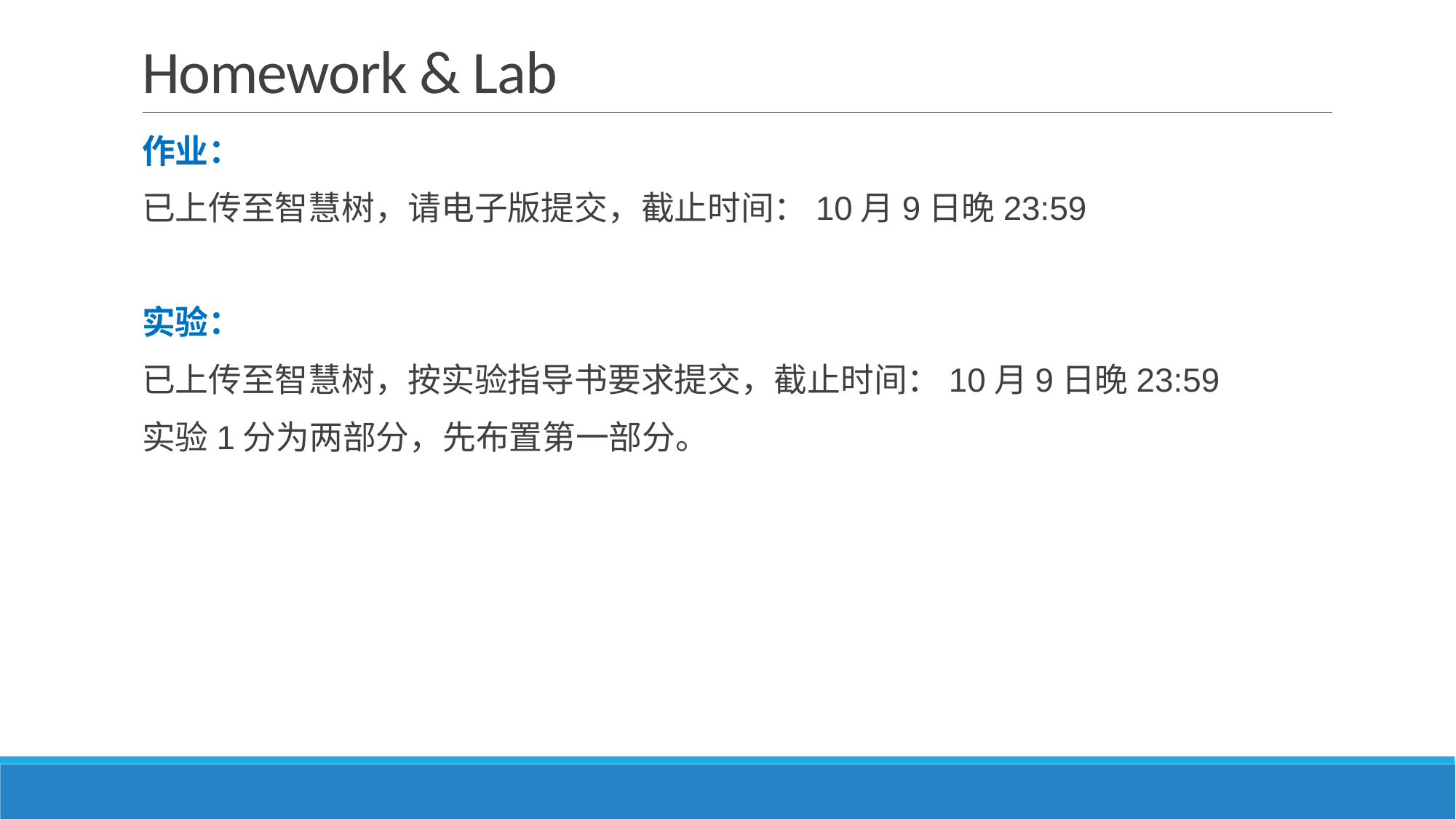

# Homework & Lab
作业：
已上传至智慧树，请电子版提交，截止时间：10月9日晚23:59

实验：
已上传至智慧树，按实验指导书要求提交，截止时间：10月9日晚23:59
实验1分为两部分，先布置第一部分。